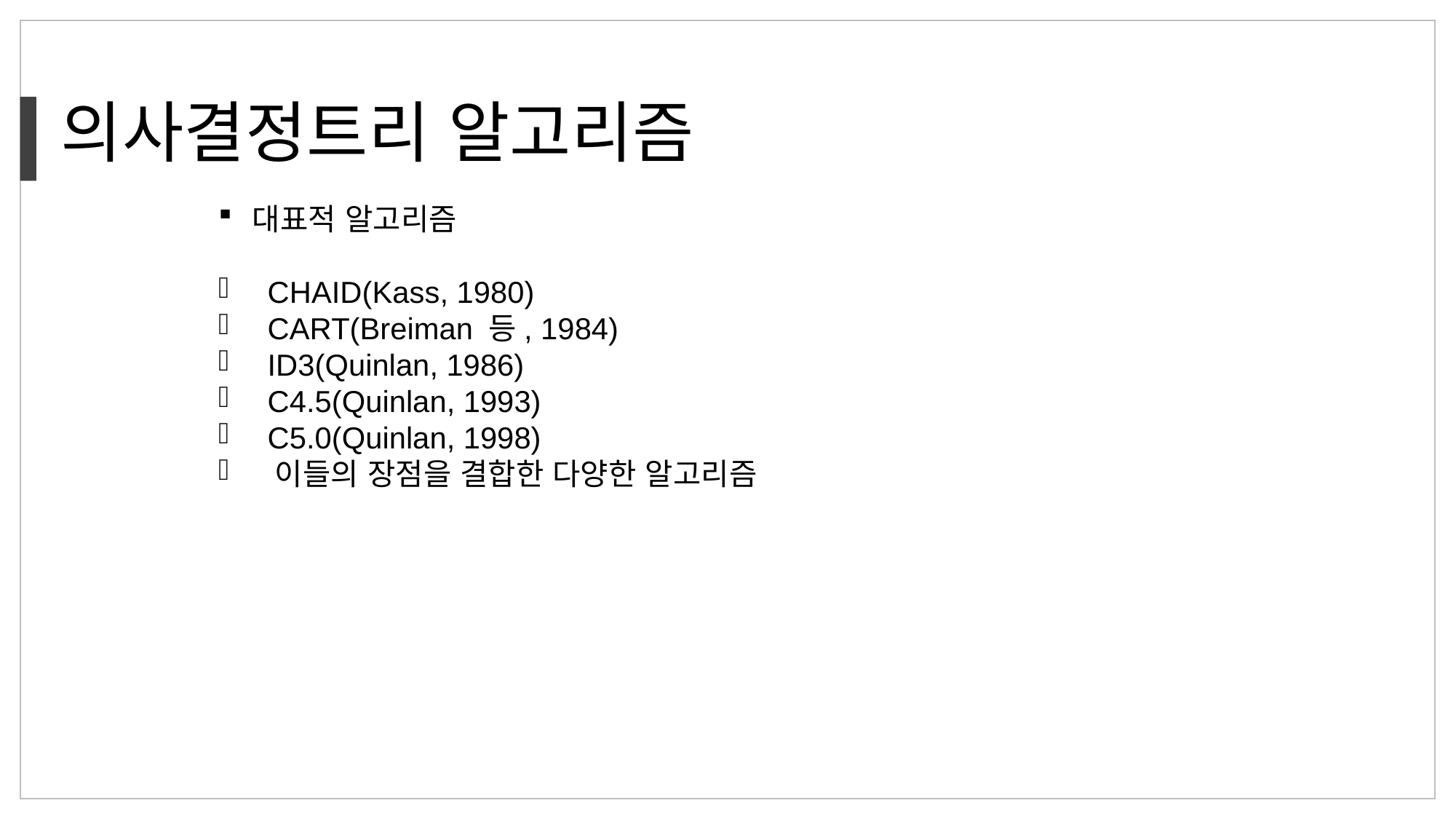

의사결정트리 알고리즘

대표적 알고리즘

 CHAID(Kass, 1980)
 CART(Breiman 등, 1984)
 ID3(Quinlan, 1986)
 C4.5(Quinlan, 1993)
 C5.0(Quinlan, 1998)
 이들의 장점을 결합한 다양한 알고리즘